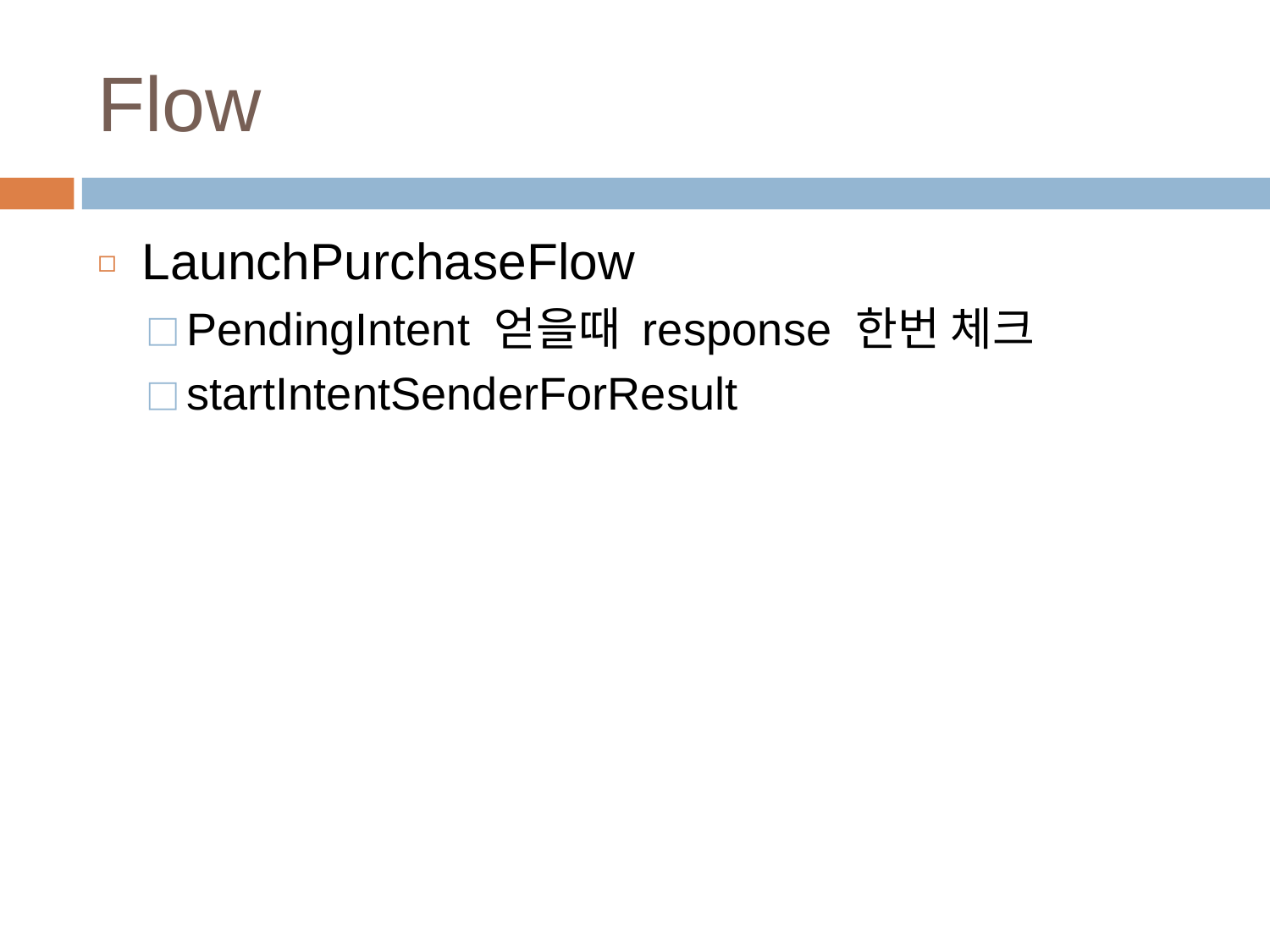

# Flow
LaunchPurchaseFlow
PendingIntent 얻을때 response 한번 체크
startIntentSenderForResult